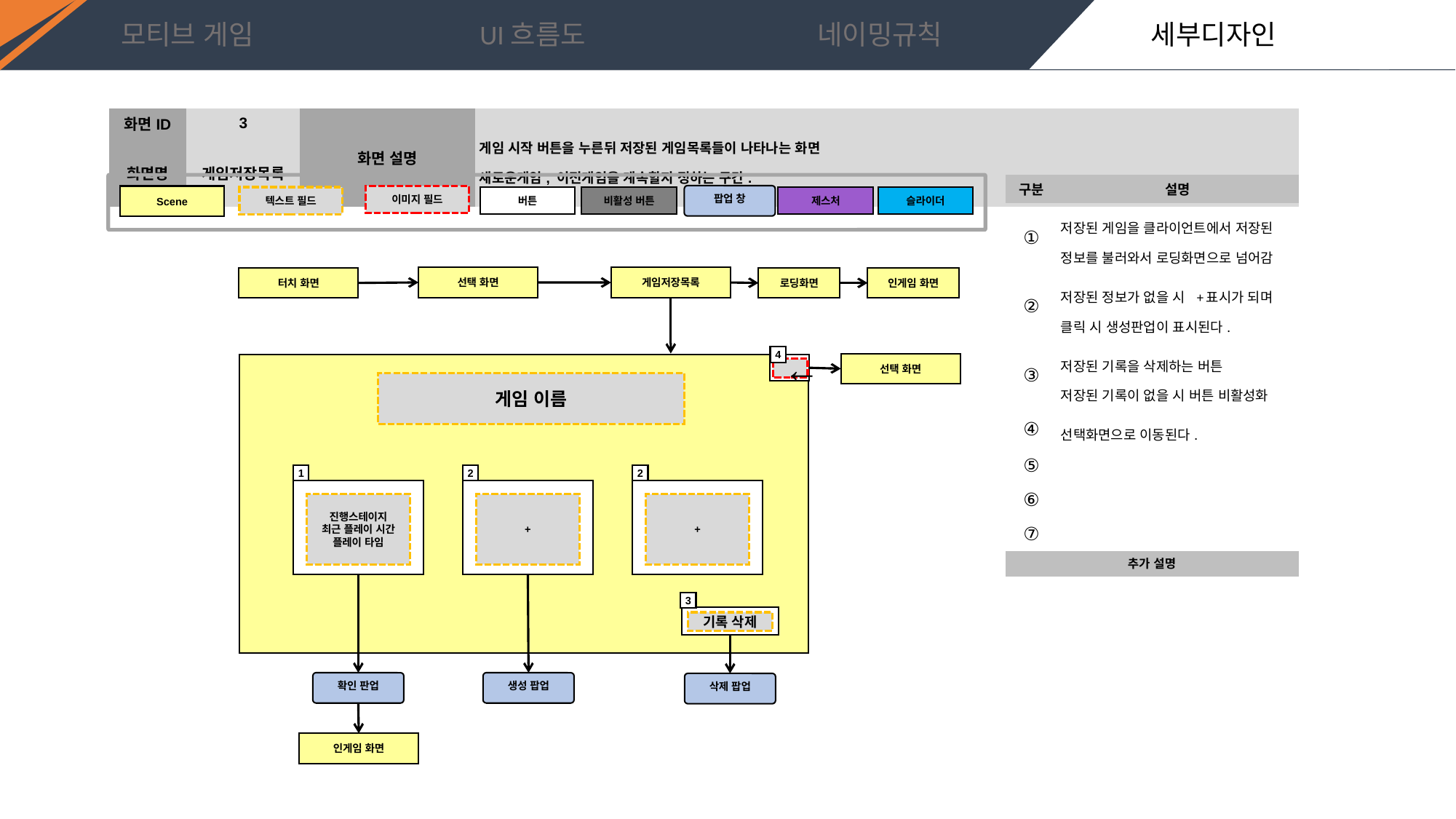

| 화면ID | 3 | 화면 설명 | 게임 시작 버튼을 누른뒤 저장된 게임목록들이 나타나는 화면 새로운게임, 이전게임을 계속할지 정하는 구간. |
| --- | --- | --- | --- |
| 화면명 | 게임저장목록 |  |  |

| 구분 | 설명 |
| --- | --- |
| ① | 저장된 게임을 클라이언트에서 저장된 정보를 불러와서 로딩화면으로 넘어감 |
| ② | 저장된 정보가 없을 시 +표시가 되며 클릭 시 생성판업이 표시된다. |
| ③ | 저장된 기록을 삭제하는 버튼 저장된 기록이 없을 시 버튼 비활성화 |
| ④ | 선택화면으로 이동된다. |
| ⑤ |  |
| ⑥ |  |
| ⑦ |  |
| 추가 설명 |  |
|  |  |
팝업 창
이미지 필드
Scene
비활성 버튼
슬라이더
제스처
텍스트 필드
버튼
선택 화면
게임저장목록
로딩화면
인게임 화면
터치 화면
4
선택 화면

←
게임 이름
1
2
2

진행스테이지
최근 플레이 시간
플레이 타임
+
+
3

기록 삭제
확인 판업
생성 팝업
삭제 팝업
인게임 화면